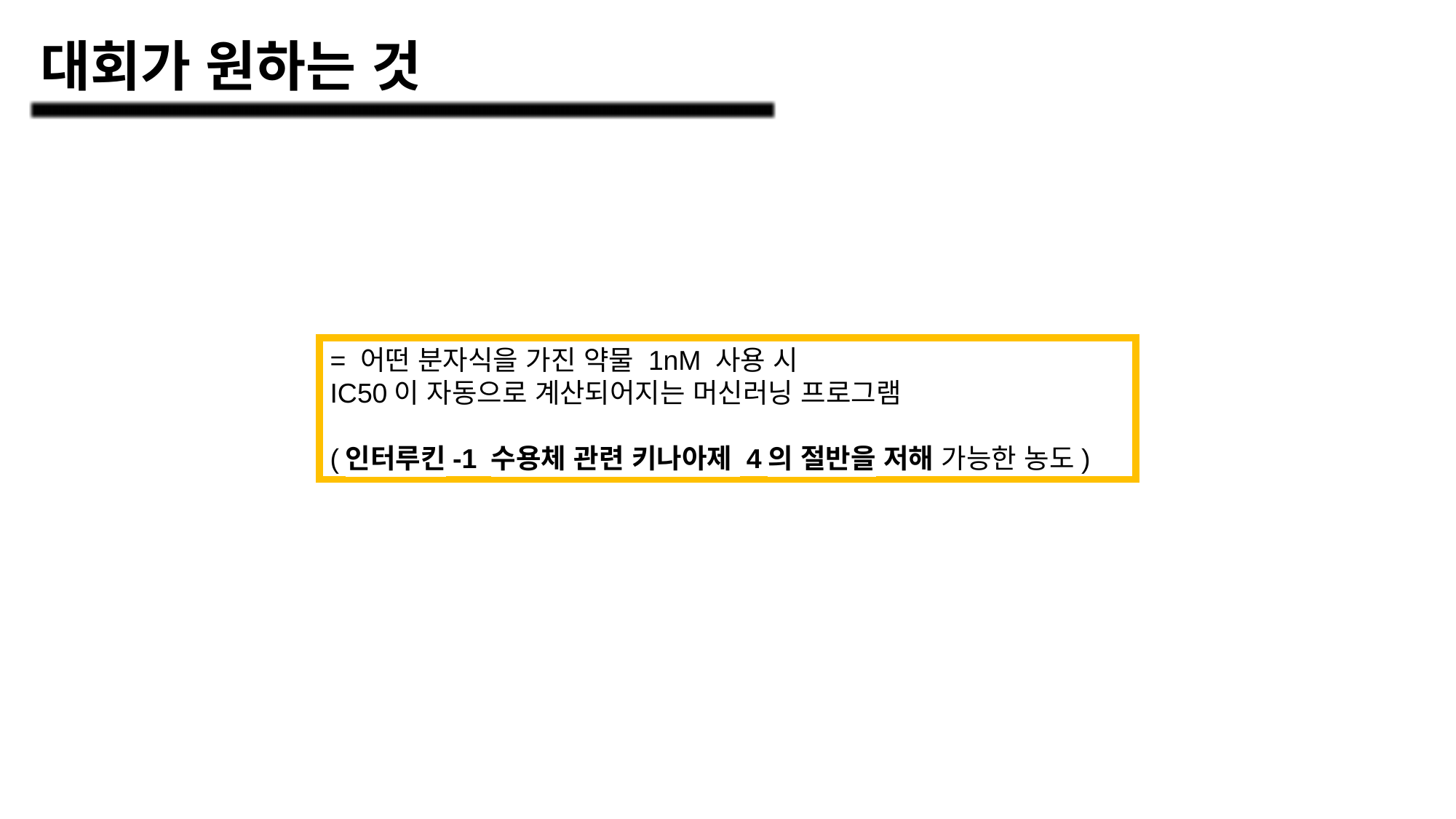

대회가 원하는 것

= 어떤 분자식을 가진 약물 1nM 사용 시
IC50이 자동으로 계산되어지는 머신러닝 프로그램

(인터루킨-1 수용체 관련 키나아제 4의 절반을 저해 가능한 농도)